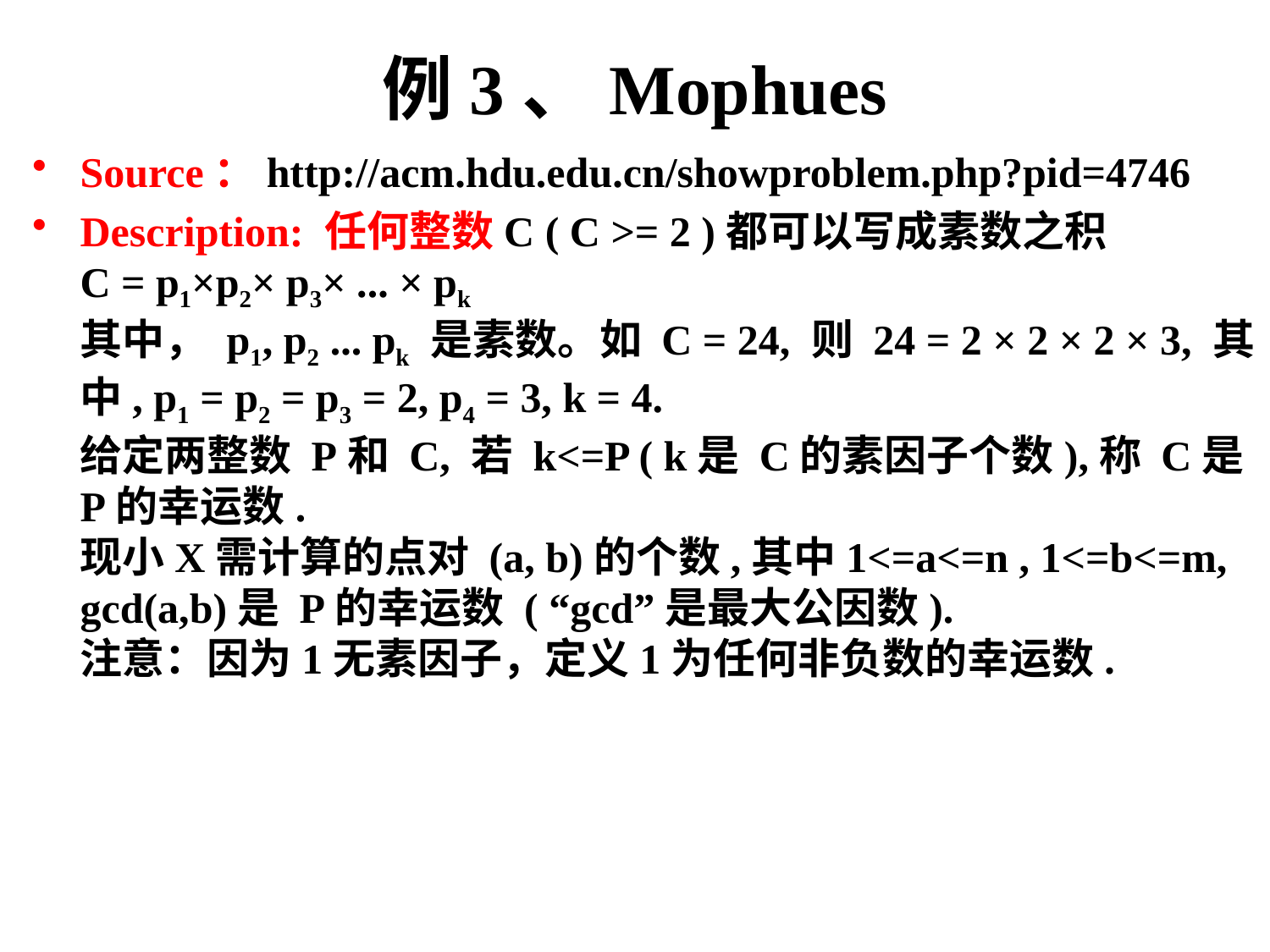

# 例3、Mophues
Source：http://acm.hdu.edu.cn/showproblem.php?pid=4746
Description: 任何整数C ( C >= 2 )都可以写成素数之积
C = p1×p2× p3× ... × pk
其中， p1, p2 ... pk 是素数。如 C = 24, 则 24 = 2 × 2 × 2 × 3, 其中, p1 = p2 = p3 = 2, p4 = 3, k = 4.
给定两整数 P和 C, 若 k<=P ( k是 C的素因子个数),称 C是P的幸运数.
现小X需计算的点对 (a, b)的个数,其中1<=a<=n , 1<=b<=m, gcd(a,b)是 P的幸运数 ( “gcd”是最大公因数).
注意：因为1无素因子，定义1为任何非负数的幸运数.